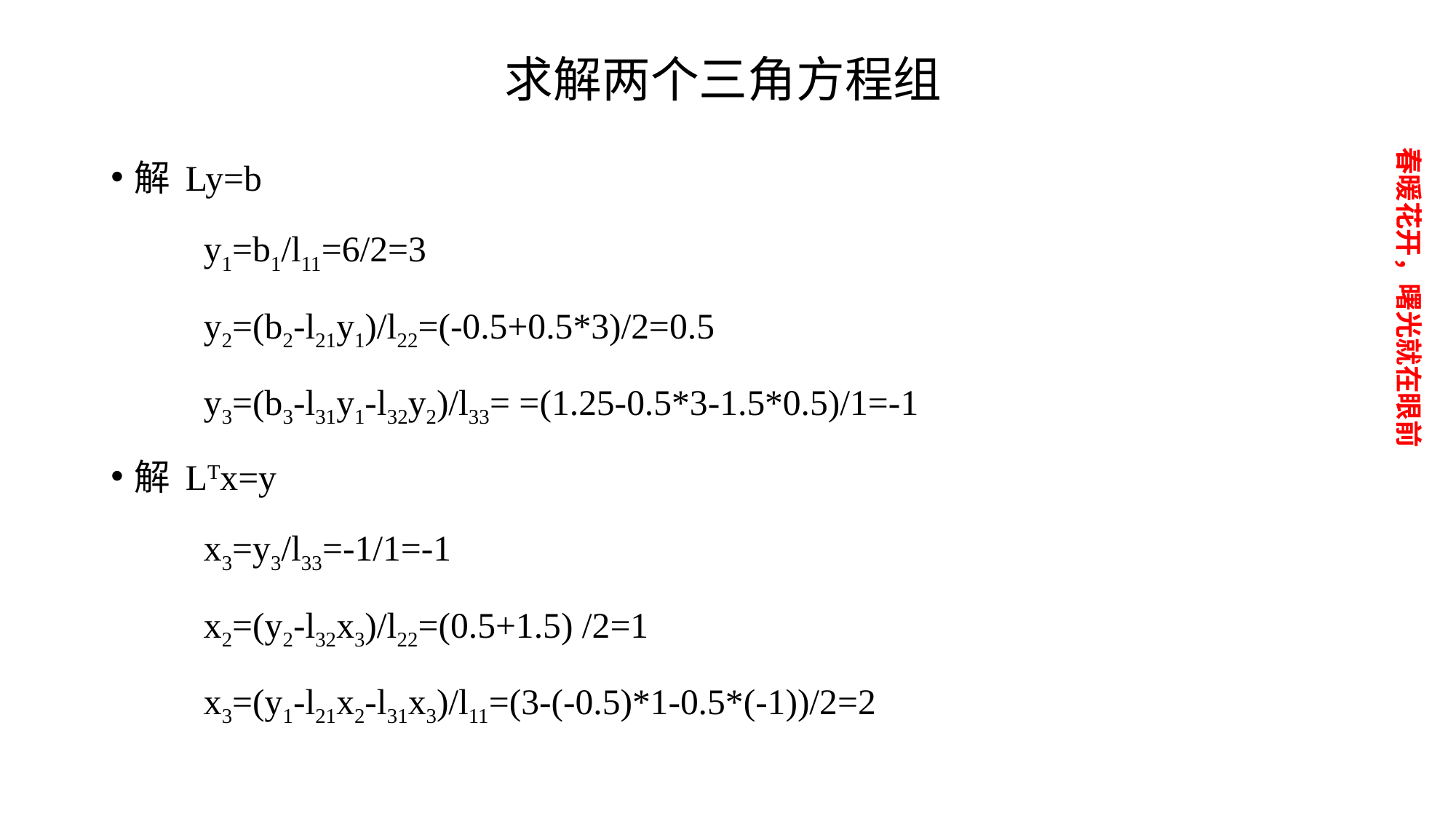

# 求解两个三角方程组
解 Ly=b
	y1=b1/l11=6/2=3
	y2=(b2-l21y1)/l22=(-0.5+0.5*3)/2=0.5
	y3=(b3-l31y1-l32y2)/l33= =(1.25-0.5*3-1.5*0.5)/1=-1
解 LTx=y
	x3=y3/l33=-1/1=-1
	x2=(y2-l32x3)/l22=(0.5+1.5) /2=1
	x3=(y1-l21x2-l31x3)/l11=(3-(-0.5)*1-0.5*(-1))/2=2